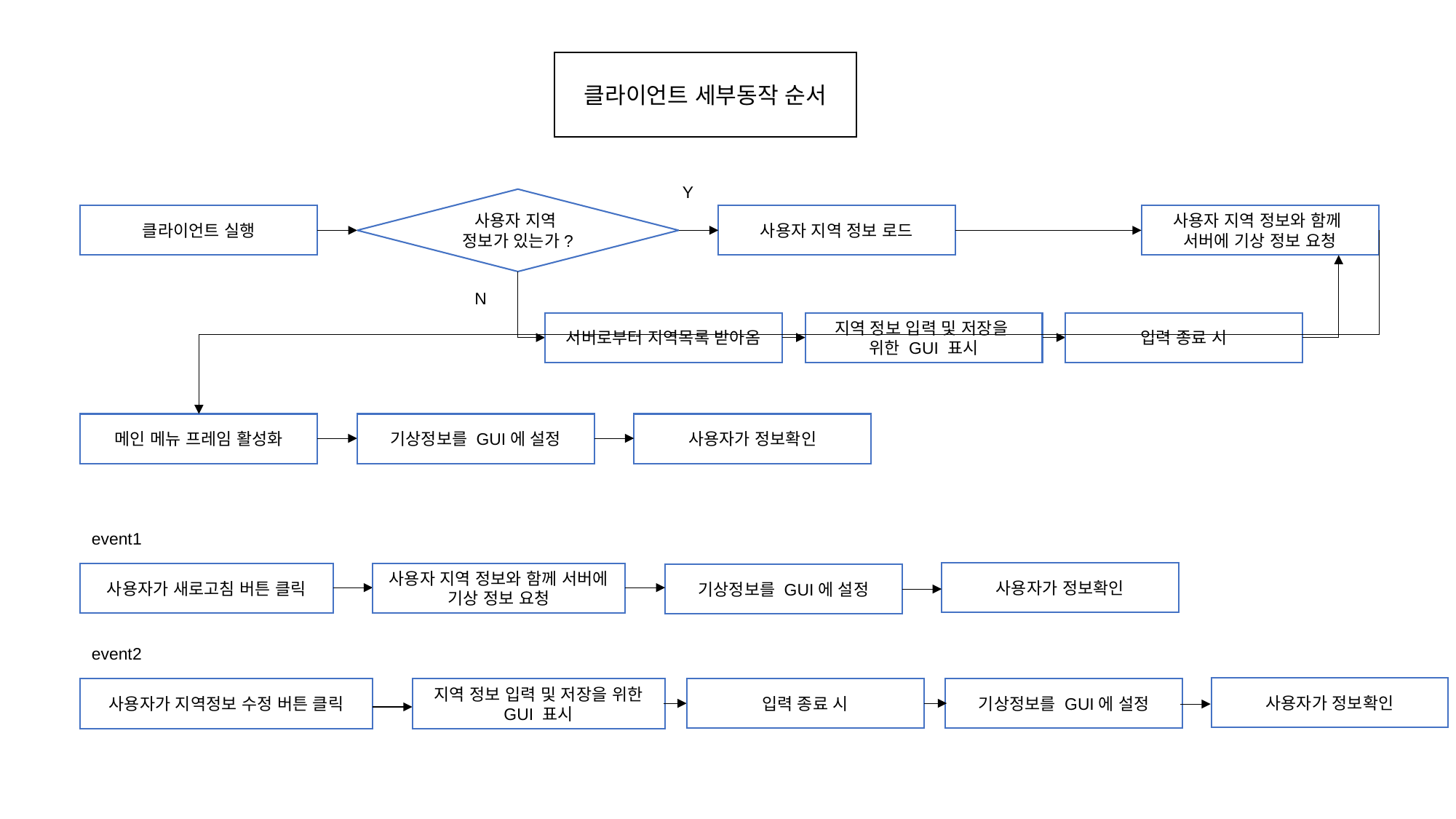

클라이언트 세부동작 순서
Y
사용자 지역
정보가 있는가?
클라이언트 실행
사용자 지역 정보 로드
사용자 지역 정보와 함께
서버에 기상 정보 요청
N
서버로부터 지역목록 받아옴
지역 정보 입력 및 저장을
위한 GUI 표시
입력 종료 시
메인 메뉴 프레임 활성화
기상정보를 GUI에 설정
사용자가 정보확인
event1
사용자가 정보확인
사용자가 새로고침 버튼 클릭
사용자 지역 정보와 함께 서버에 기상 정보 요청
기상정보를 GUI에 설정
event2
사용자가 정보확인
입력 종료 시
기상정보를 GUI에 설정
사용자가 지역정보 수정 버튼 클릭
지역 정보 입력 및 저장을 위한
GUI 표시